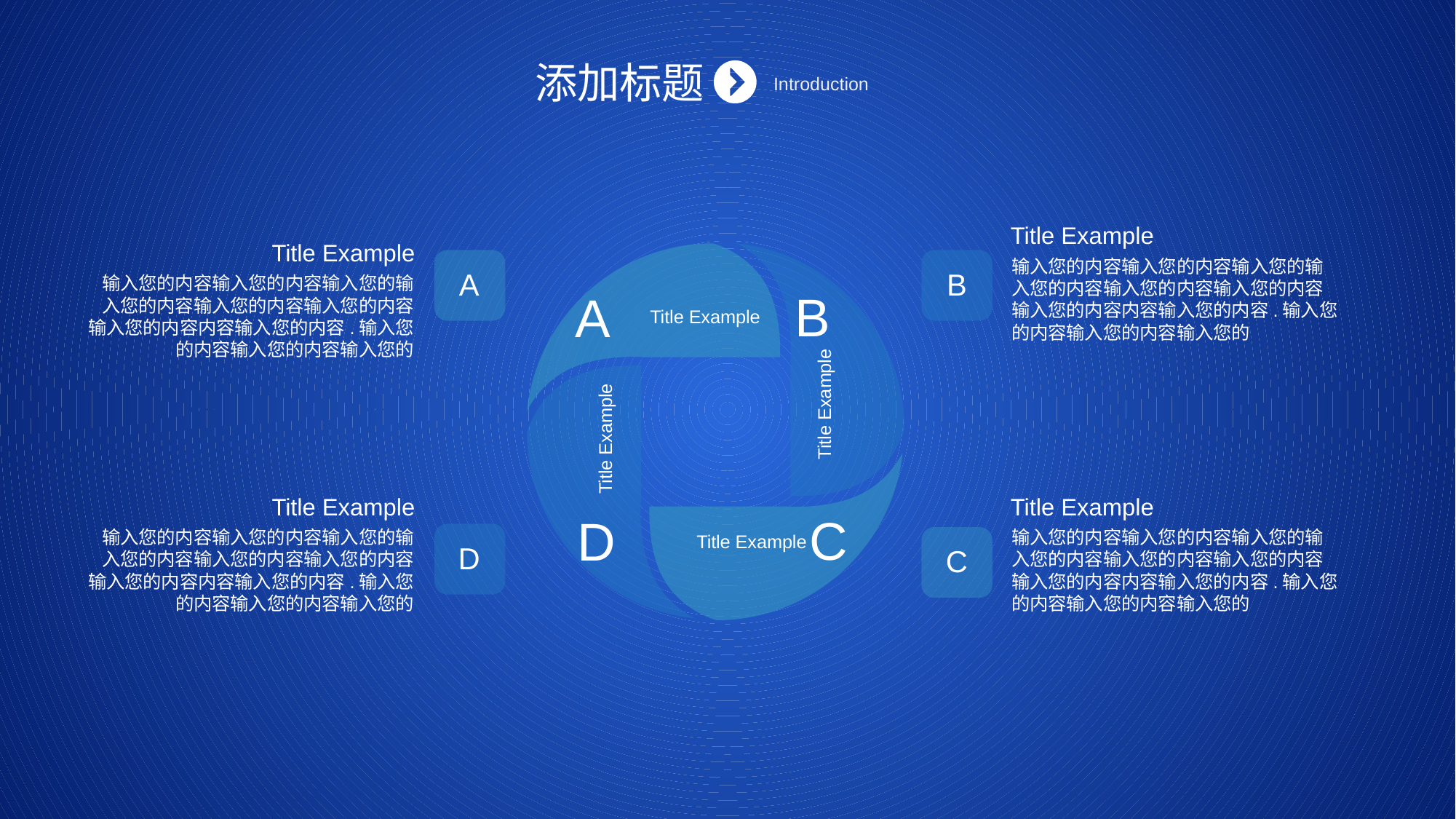

添加标题

Introduction
Title Example
输入您的内容输入您的内容输入您的输入您的内容输入您的内容输入您的内容输入您的内容内容输入您的内容.输入您的内容输入您的内容输入您的
Title Example
输入您的内容输入您的内容输入您的输入您的内容输入您的内容输入您的内容输入您的内容内容输入您的内容.输入您的内容输入您的内容输入您的

A
Title Example

B
Title Example

A

B

Title Example
D

C
Title Example
Title Example
输入您的内容输入您的内容输入您的输入您的内容输入您的内容输入您的内容输入您的内容内容输入您的内容.输入您的内容输入您的内容输入您的
Title Example
输入您的内容输入您的内容输入您的输入您的内容输入您的内容输入您的内容输入您的内容内容输入您的内容.输入您的内容输入您的内容输入您的

D

C